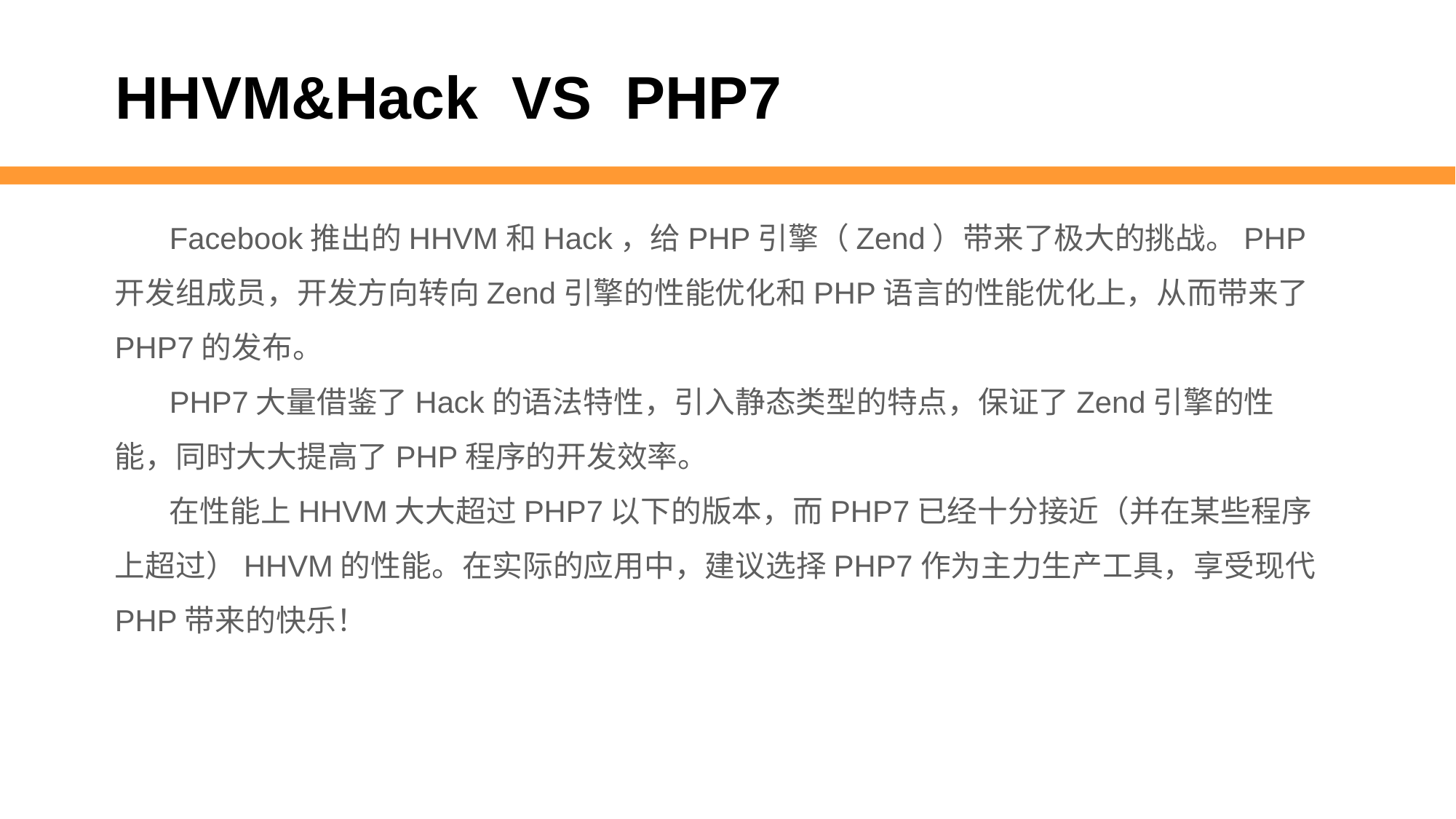

HHVM&Hack  VS  PHP7
Facebook推出的HHVM和Hack，给PHP引擎（Zend）带来了极大的挑战。PHP开发组成员，开发方向转向Zend引擎的性能优化和PHP语言的性能优化上，从而带来了PHP7的发布。
PHP7大量借鉴了Hack的语法特性，引入静态类型的特点，保证了Zend引擎的性能，同时大大提高了PHP程序的开发效率。
在性能上HHVM大大超过PHP7以下的版本，而PHP7已经十分接近（并在某些程序上超过）HHVM的性能。在实际的应用中，建议选择PHP7作为主力生产工具，享受现代PHP带来的快乐！